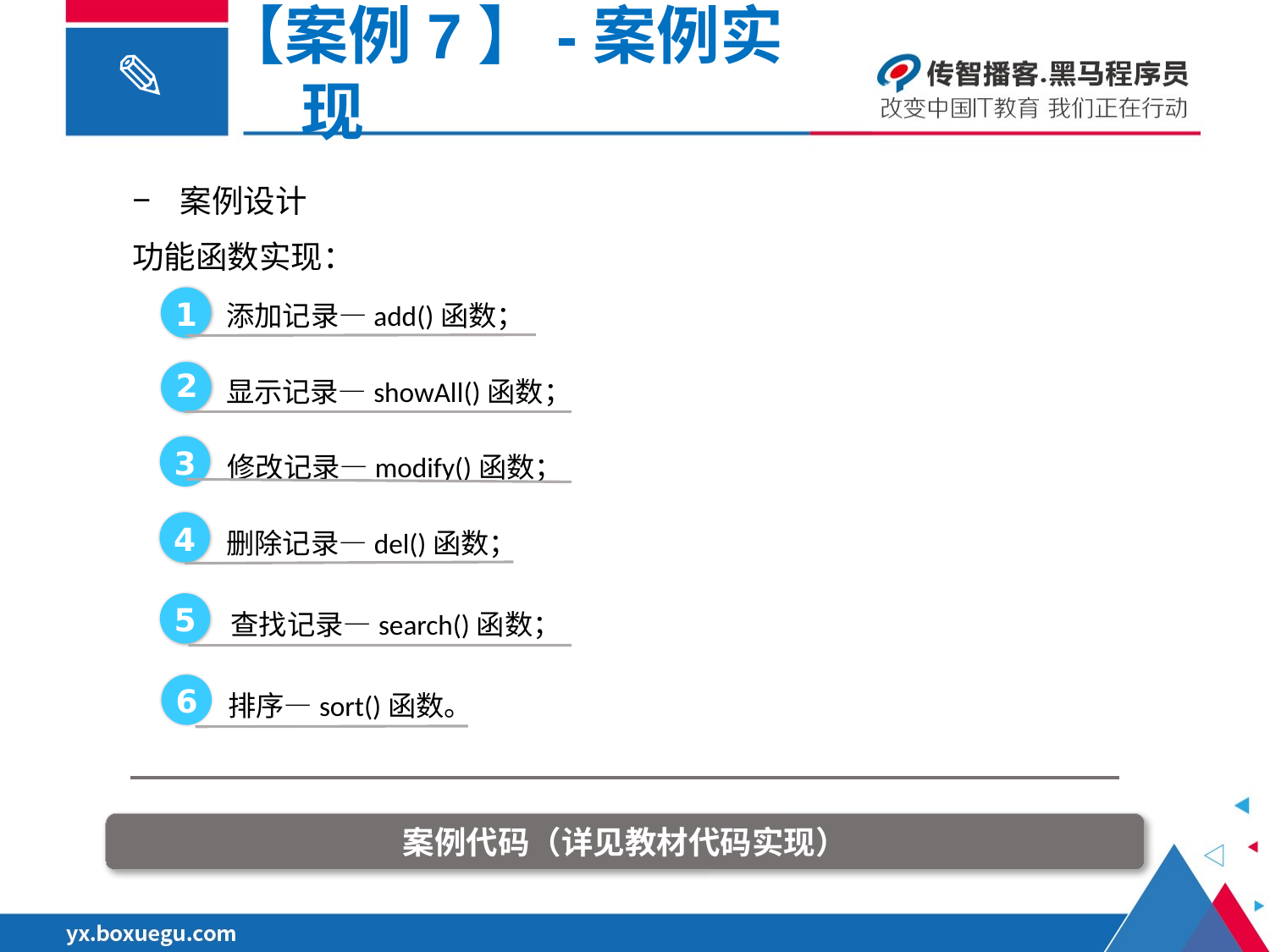

【案例7】-案例实现
案例设计
功能函数实现：
添加记录—add()函数；

1
显示记录—showAll()函数；
2

修改记录—modify()函数；

3
删除记录—del()函数；

4
查找记录—search()函数；

5
排序—sort()函数。

6
案例代码（详见教材代码实现）